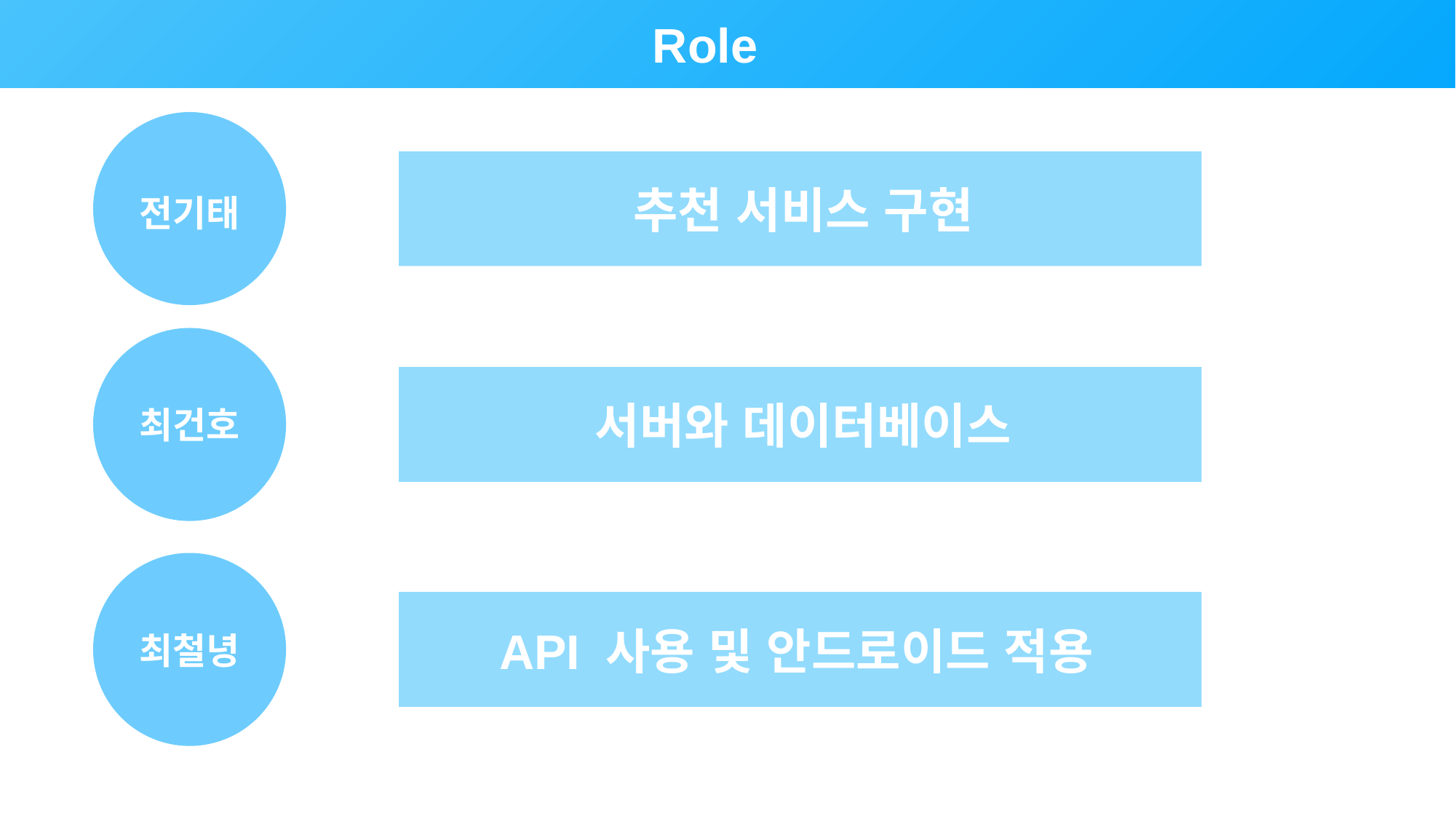

Role

전기태

추천 서비스 구현

최건호
A

서버와 데이터베이스

최철녕

API 사용 및 안드로이드 적용